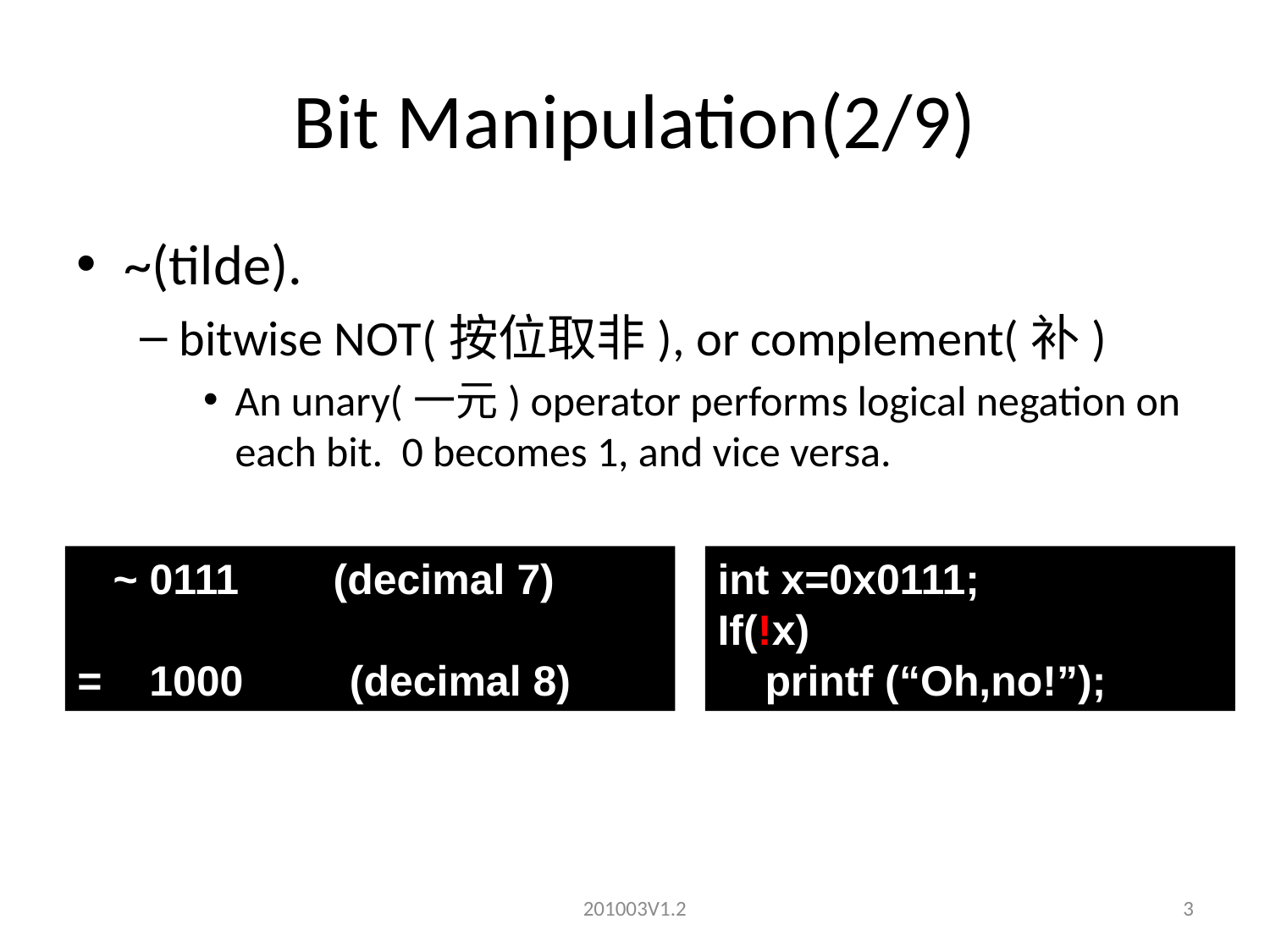

# Bit Manipulation(2/9)
~(tilde).
bitwise NOT(按位取非), or complement(补)
An unary(一元) operator performs logical negation on each bit.  0 becomes 1, and vice versa.
   ~ 0111        (decimal 7)

=    1000         (decimal 8)
int x=0x0111;
If(!x)
    printf (“Oh,no!”);
201003V1.2
3